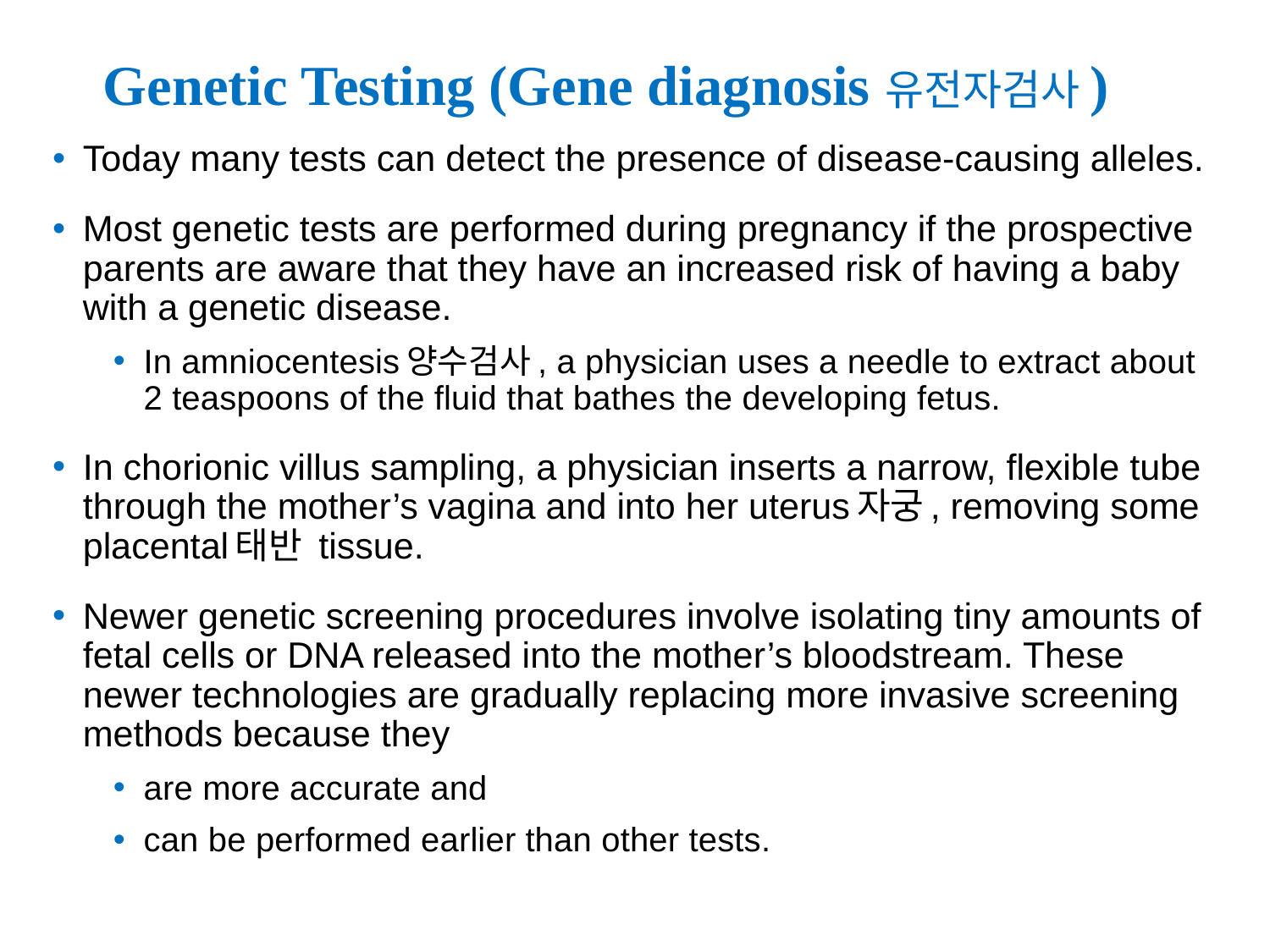

# Genetic Testing (Gene diagnosis유전자검사)
Today many tests can detect the presence of disease-causing alleles.
Most genetic tests are performed during pregnancy if the prospective parents are aware that they have an increased risk of having a baby with a genetic disease.
In amniocentesis양수검사, a physician uses a needle to extract about 2 teaspoons of the fluid that bathes the developing fetus.
In chorionic villus sampling, a physician inserts a narrow, flexible tube through the mother’s vagina and into her uterus자궁, removing some placental태반 tissue.
Newer genetic screening procedures involve isolating tiny amounts of fetal cells or DNA released into the mother’s bloodstream. These newer technologies are gradually replacing more invasive screening methods because they
are more accurate and
can be performed earlier than other tests.